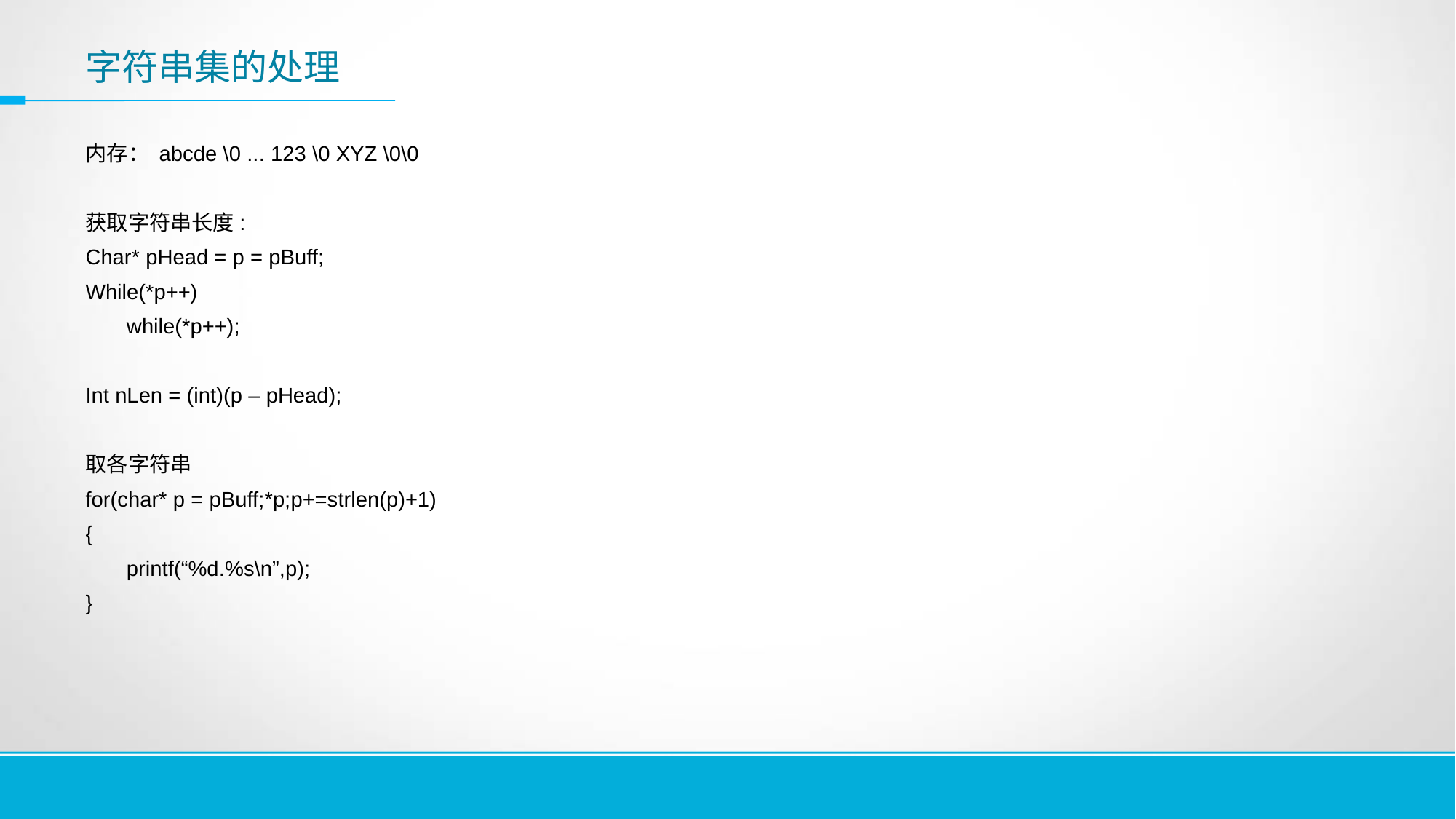

# 字符串集的处理
内存： abcde \0 ... 123 \0 XYZ \0\0

获取字符串长度:
Char* pHead = p = pBuff;
While(*p++)
	while(*p++);

Int nLen = (int)(p – pHead);

取各字符串
for(char* p = pBuff;*p;p+=strlen(p)+1)
{
	printf(“%d.%s\n”,p);
}